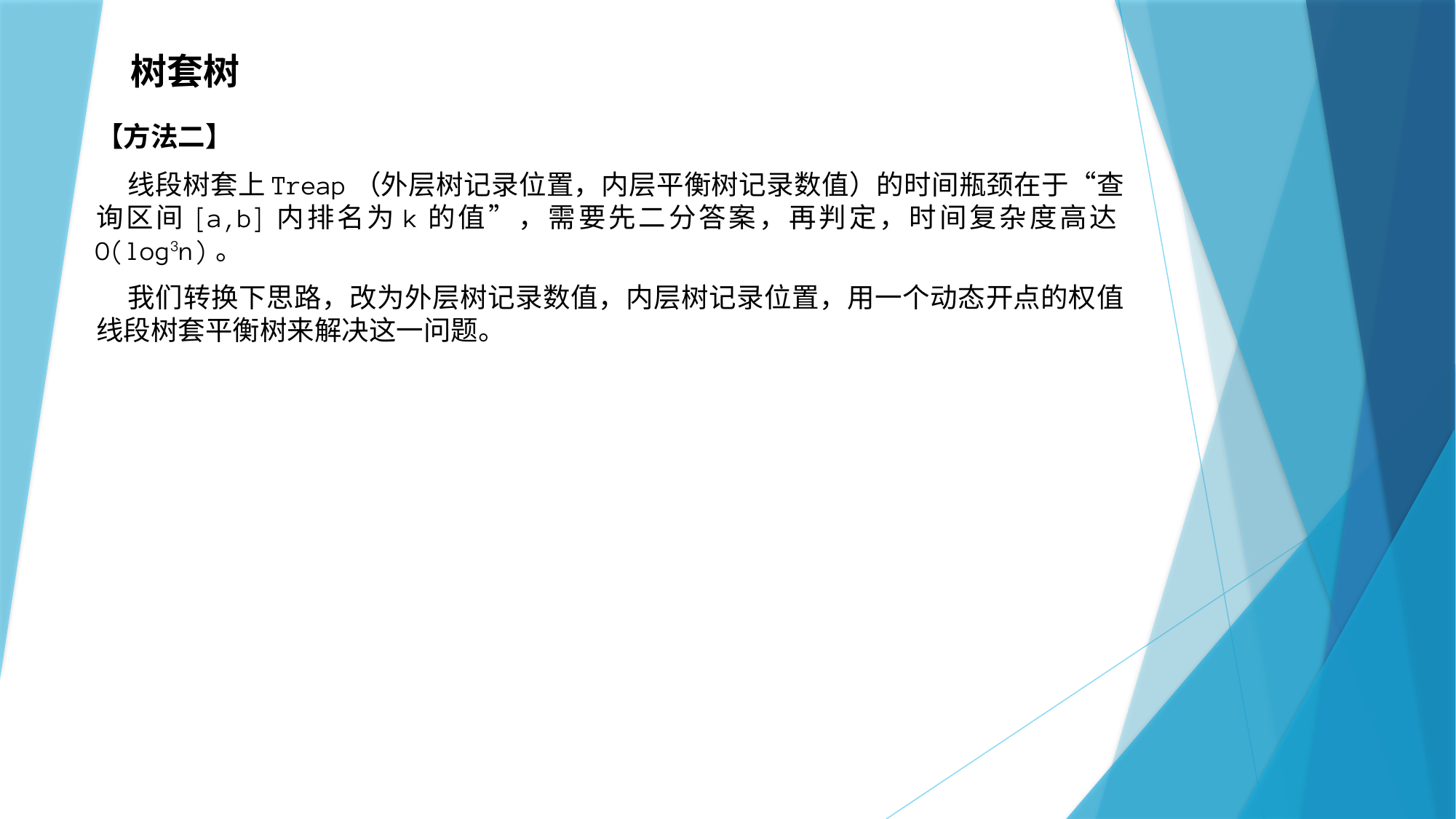

# 树套树
【方法二】
线段树套上Treap（外层树记录位置，内层平衡树记录数值）的时间瓶颈在于“查询区间[a,b]内排名为k的值”，需要先二分答案，再判定，时间复杂度高达O(log3n)。
我们转换下思路，改为外层树记录数值，内层树记录位置，用一个动态开点的权值线段树套平衡树来解决这一问题。